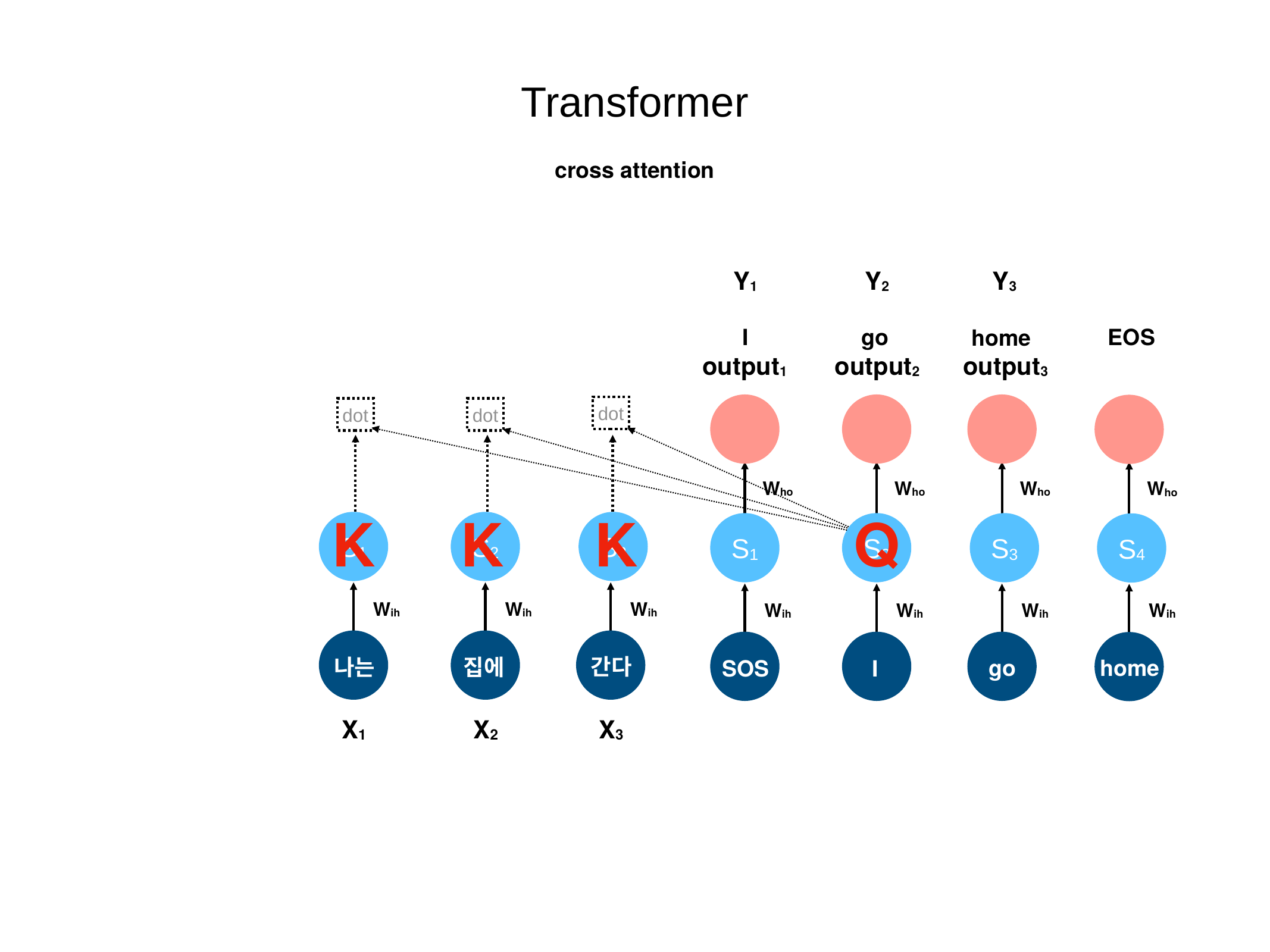

Transformer
cross attention
Y1
Y2
Y3
I
go
EOS
home
output1
output2
output3

dot
dot
dot

Who
Who
Who
Who
K
K
K
Q
S1
S2
S3
S1
S2
S3
S4

Wih
Wih
Wih
Wih
Wih
Wih
Wih

간다
go
home
나는
집에
SOS
I
X1
X2
X3